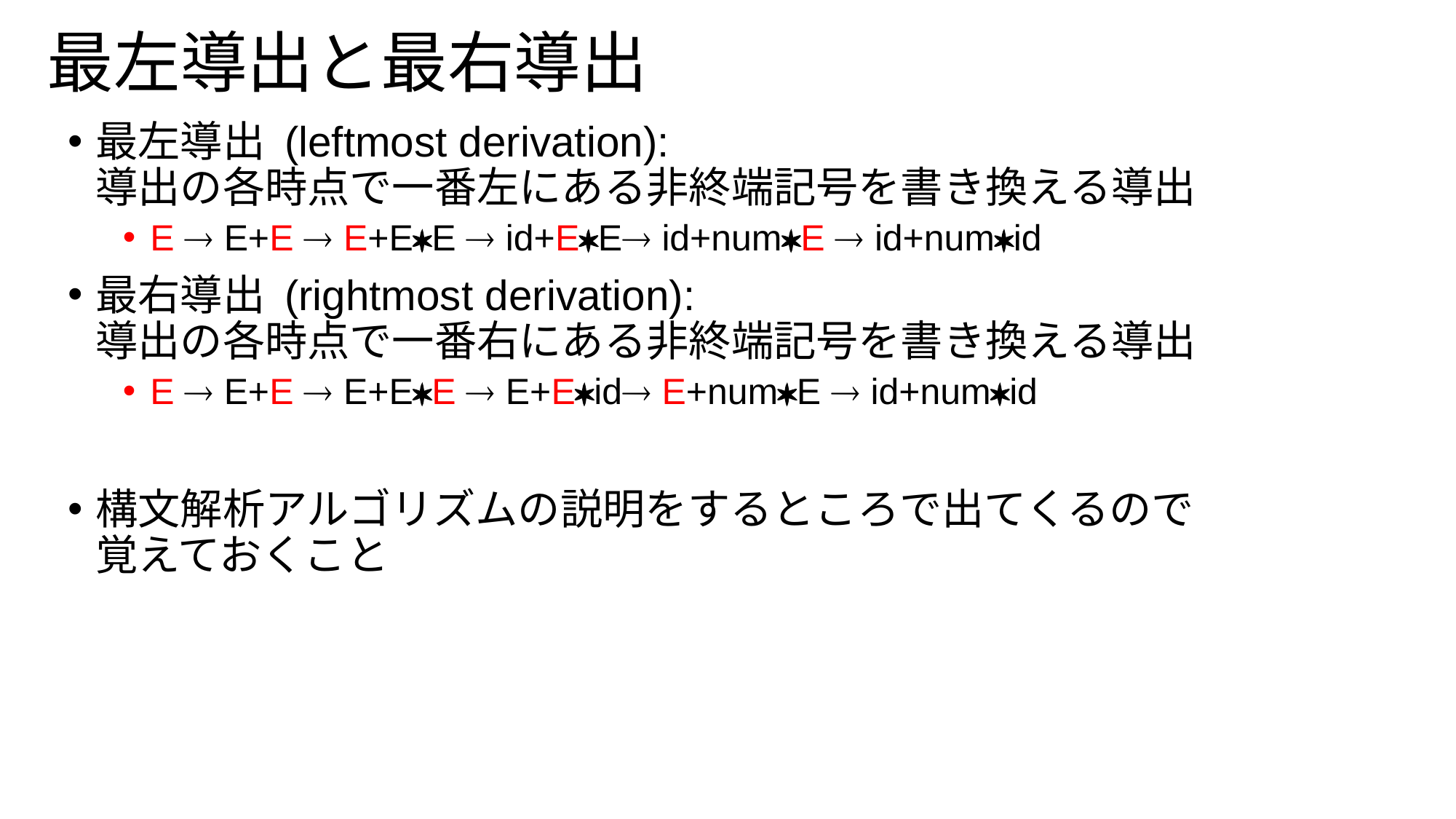

# 最左導出と最右導出
最左導出 (leftmost derivation):
導出の各時点で一番左にある非終端記号を書き換える導出
E → E+E → E+E∗E → id+E∗E→ id+num∗E → id+num∗id
最右導出 (rightmost derivation):
導出の各時点で一番右にある非終端記号を書き換える導出
E → E+E → E+E∗E → E+E∗id→ E+num∗E → id+num∗id

構文解析アルゴリズムの説明をするところで出てくるので
覚えておくこと